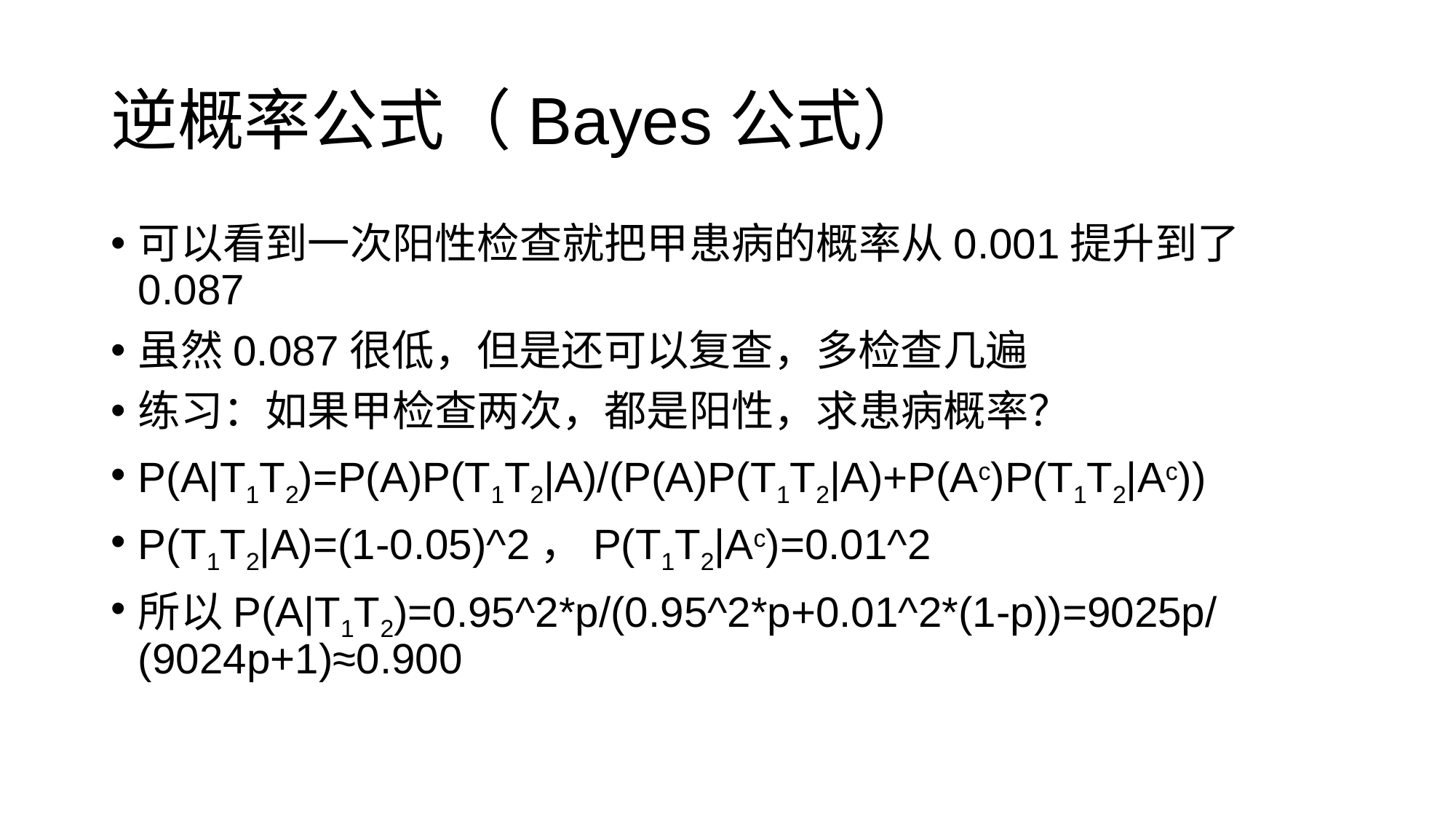

# 逆概率公式（Bayes公式）
可以看到一次阳性检查就把甲患病的概率从0.001提升到了0.087
虽然0.087很低，但是还可以复查，多检查几遍
练习：如果甲检查两次，都是阳性，求患病概率？
P(A|T1T2)=P(A)P(T1T2|A)/(P(A)P(T1T2|A)+P(Ac)P(T1T2|Ac))
P(T1T2|A)=(1-0.05)^2，P(T1T2|Ac)=0.01^2
所以P(A|T1T2)=0.95^2*p/(0.95^2*p+0.01^2*(1-p))=9025p/(9024p+1)≈0.900